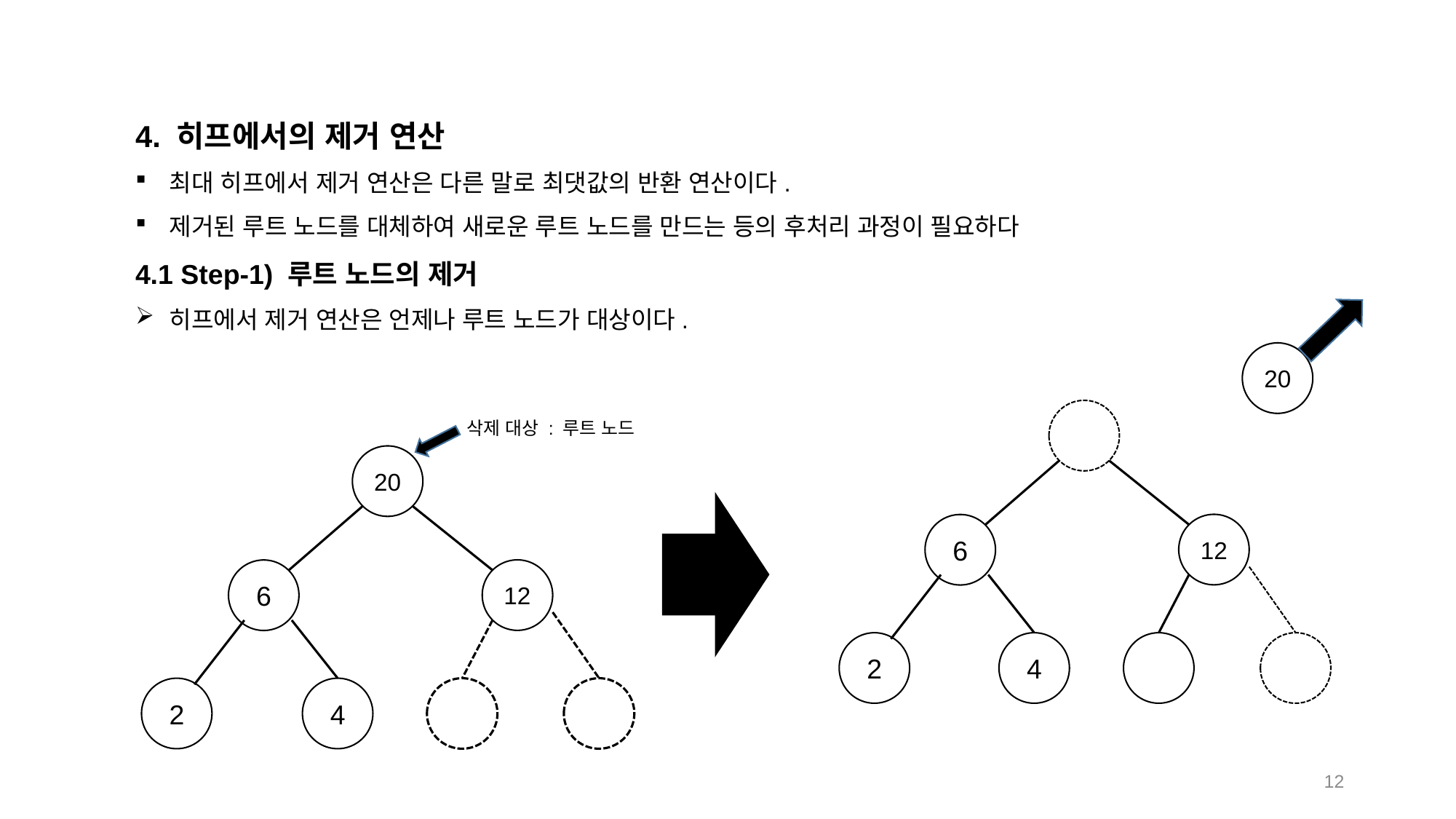

4. 히프에서의 제거 연산
최대 히프에서 제거 연산은 다른 말로 최댓값의 반환 연산이다.
제거된 루트 노드를 대체하여 새로운 루트 노드를 만드는 등의 후처리 과정이 필요하다
4.1 Step-1) 루트 노드의 제거
히프에서 제거 연산은 언제나 루트 노드가 대상이다.

20

삭제 대상 : 루트 노드

20

12
6
12
6
2
4

2
4

12